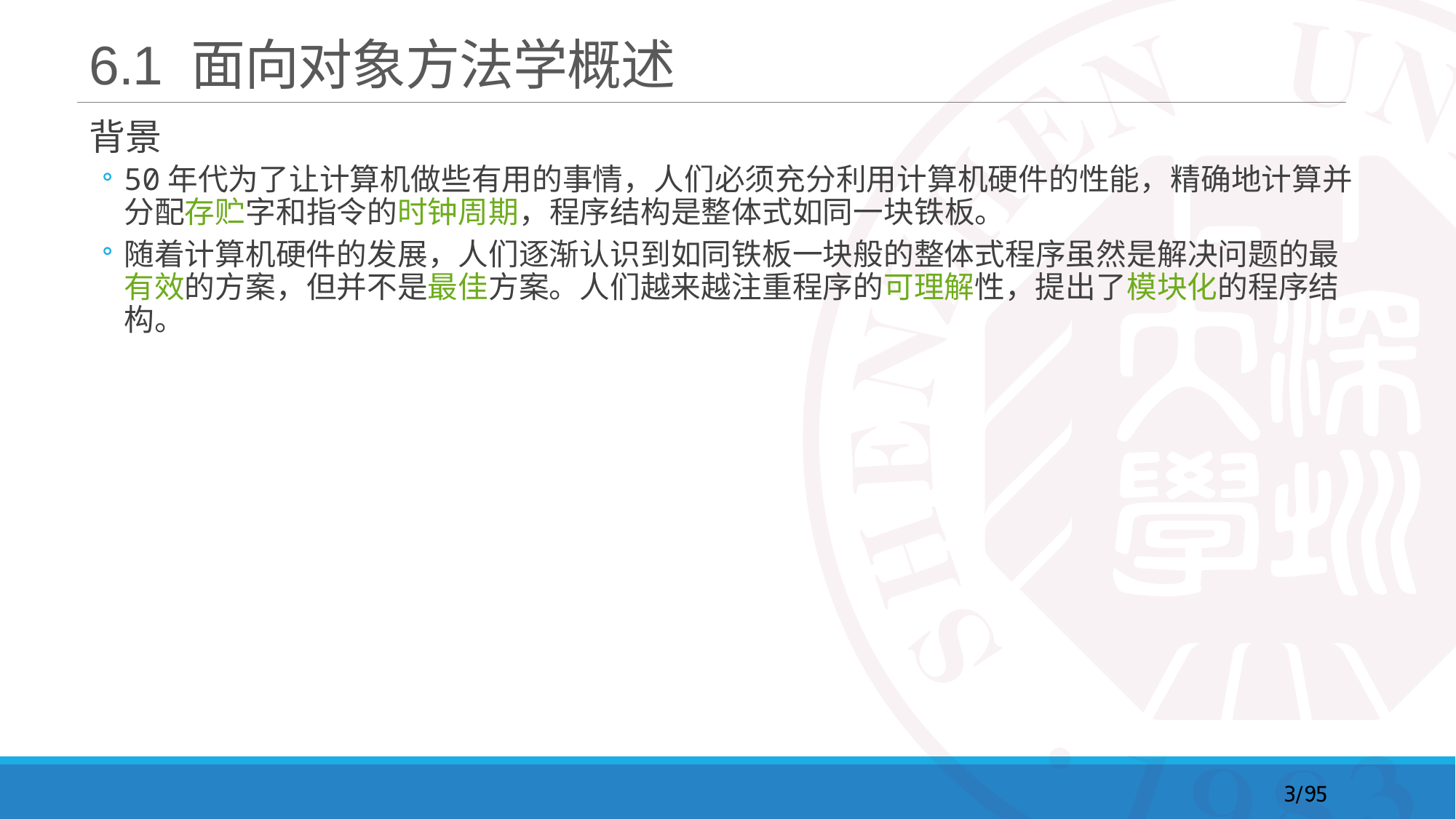

# 6.1 面向对象方法学概述
背景
50年代为了让计算机做些有用的事情，人们必须充分利用计算机硬件的性能，精确地计算并分配存贮字和指令的时钟周期，程序结构是整体式如同一块铁板。
随着计算机硬件的发展，人们逐渐认识到如同铁板一块般的整体式程序虽然是解决问题的最有效的方案，但并不是最佳方案。人们越来越注重程序的可理解性，提出了模块化的程序结构。
3/95